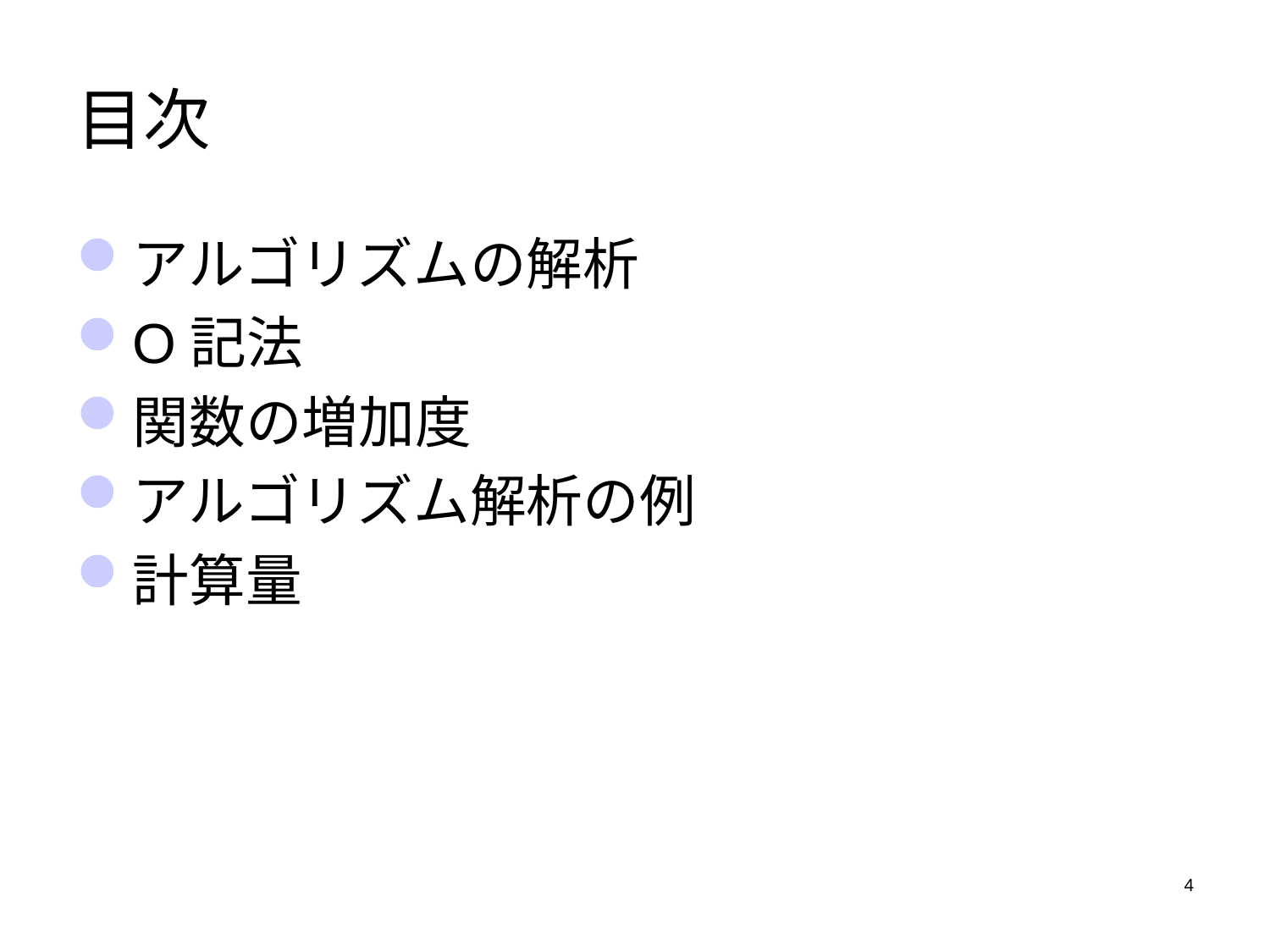

# 目次
アルゴリズムの解析
O記法
関数の増加度
アルゴリズム解析の例
計算量

4